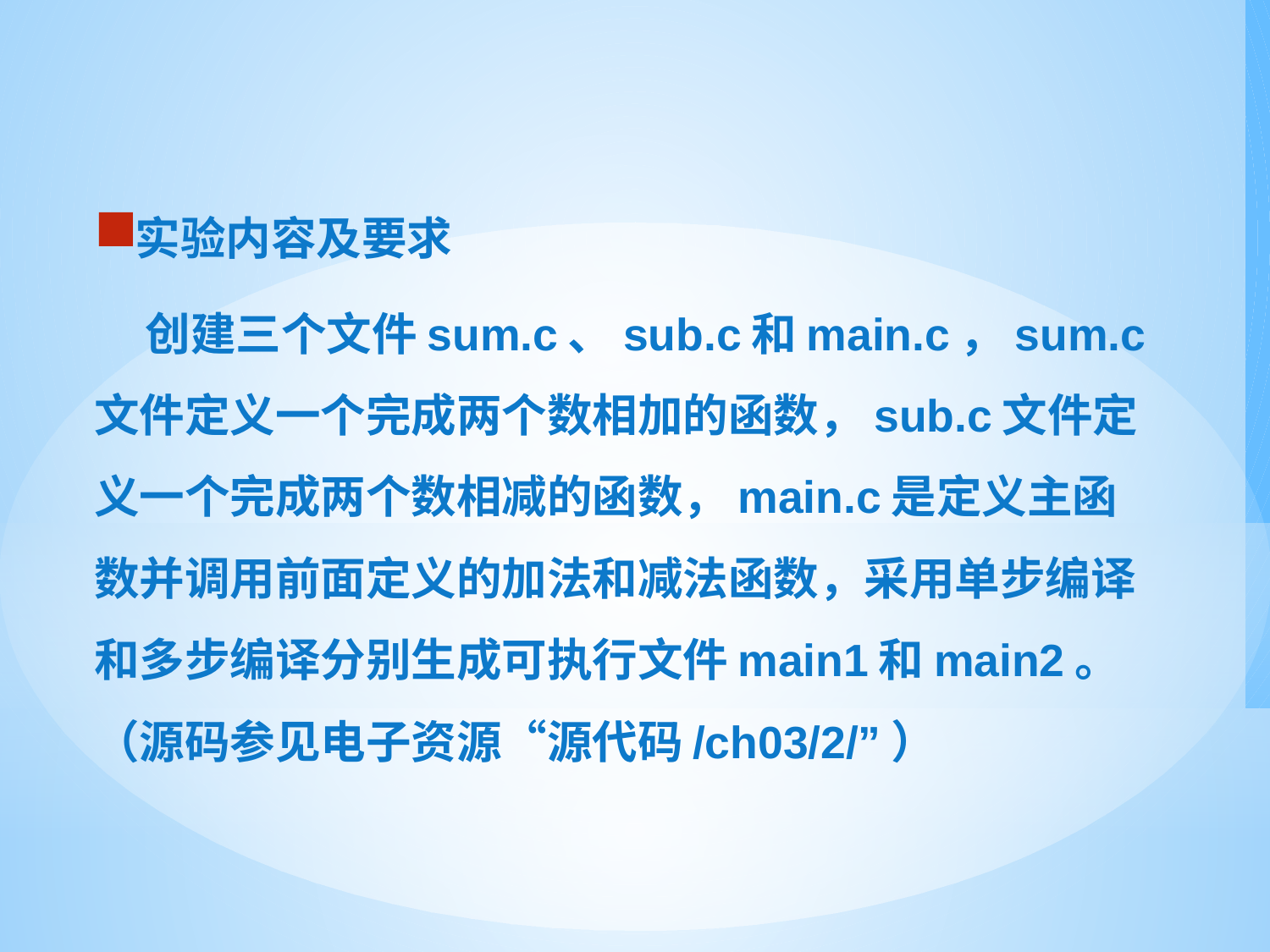

#
实验内容及要求
    创建三个文件sum.c、sub.c和main.c，sum.c文件定义一个完成两个数相加的函数，sub.c文件定义一个完成两个数相减的函数，main.c是定义主函数并调用前面定义的加法和减法函数，采用单步编译和多步编译分别生成可执行文件main1和main2。（源码参见电子资源“源代码/ch03/2/”）